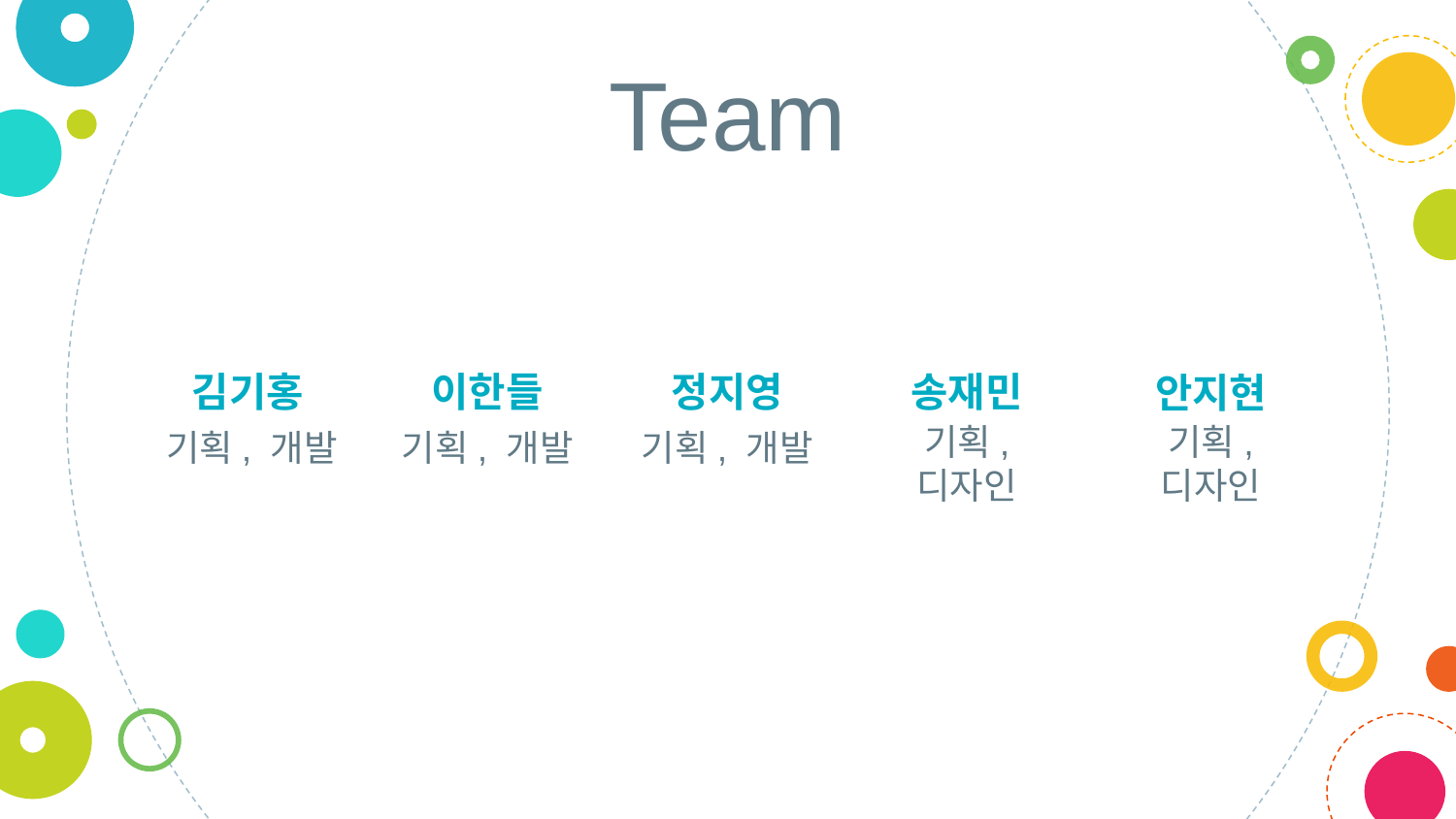

Team
김기홍
이한들
정지영
송재민
안지현
기획, 디자인
기획, 디자인
기획, 개발
기획, 개발
기획, 개발